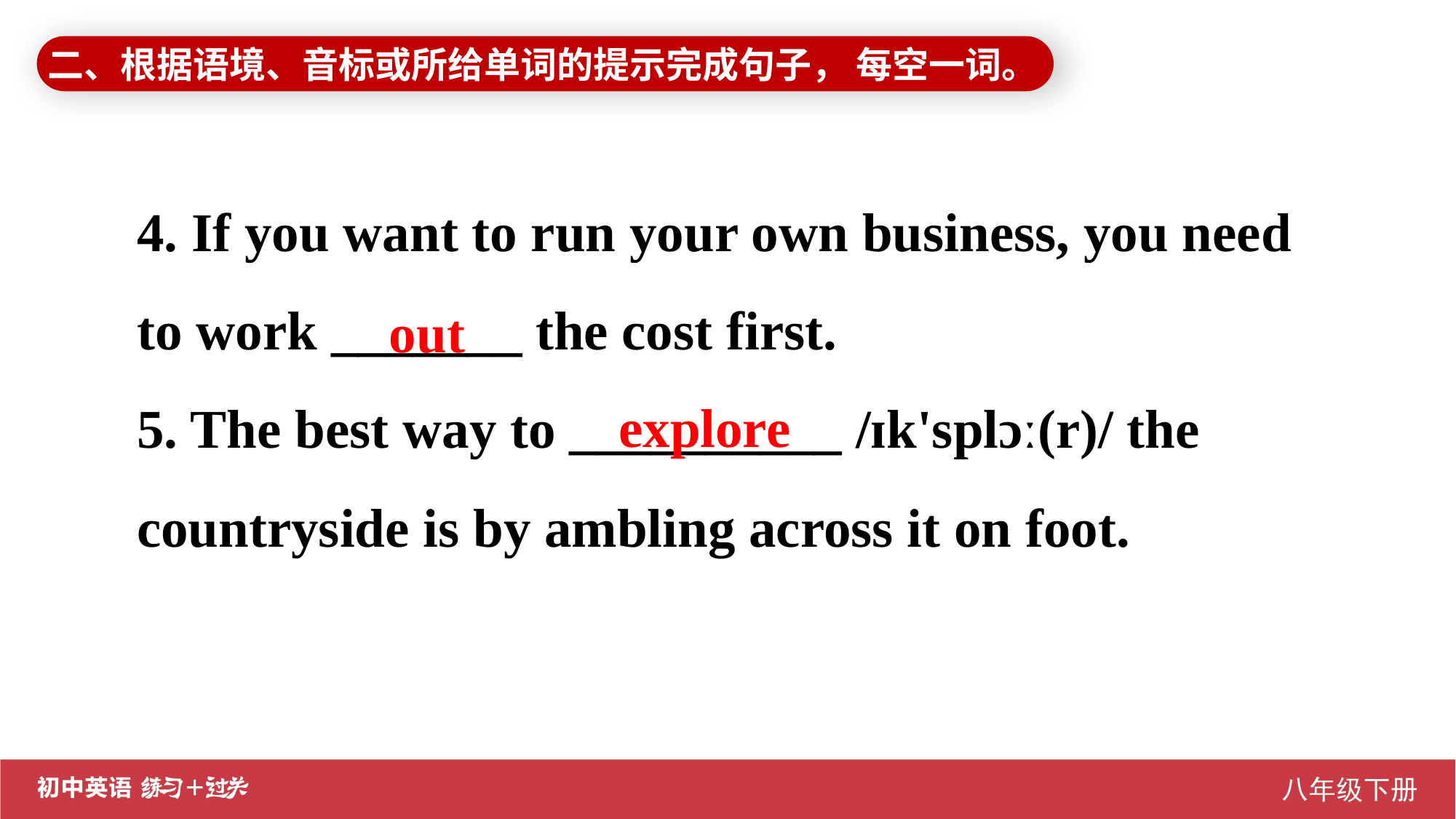

二、根据语境、音标或所给单词的提示完成句子， 每空一词。
4. If you want to run your own business, you need to work _______ the cost first.
5. The best way to __________ /ɪk'splɔː(r)/ the countryside is by ambling across it on foot.
out
explore